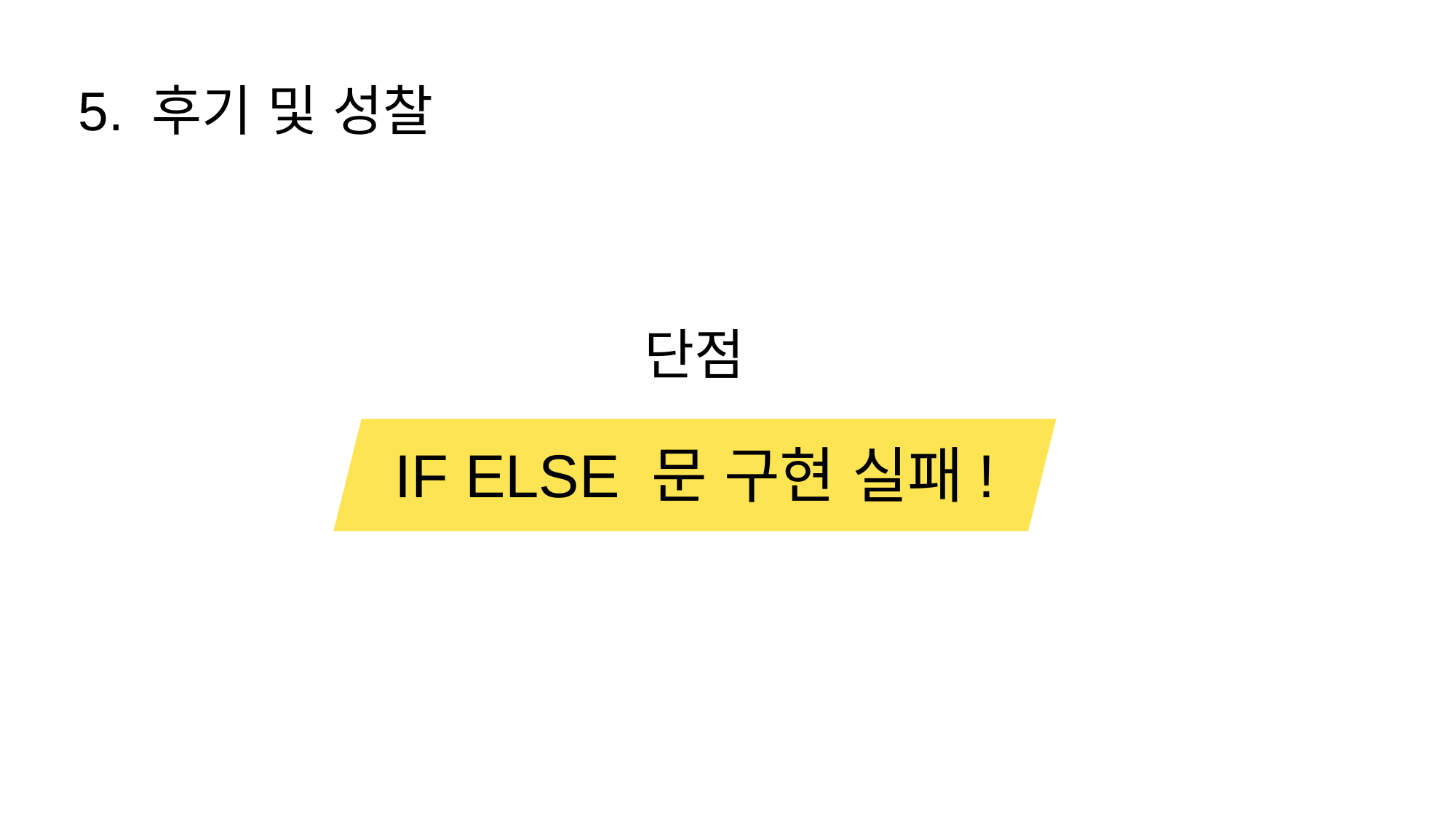

# 5. 후기 및 성찰
단점

IF ELSE 문 구현 실패!